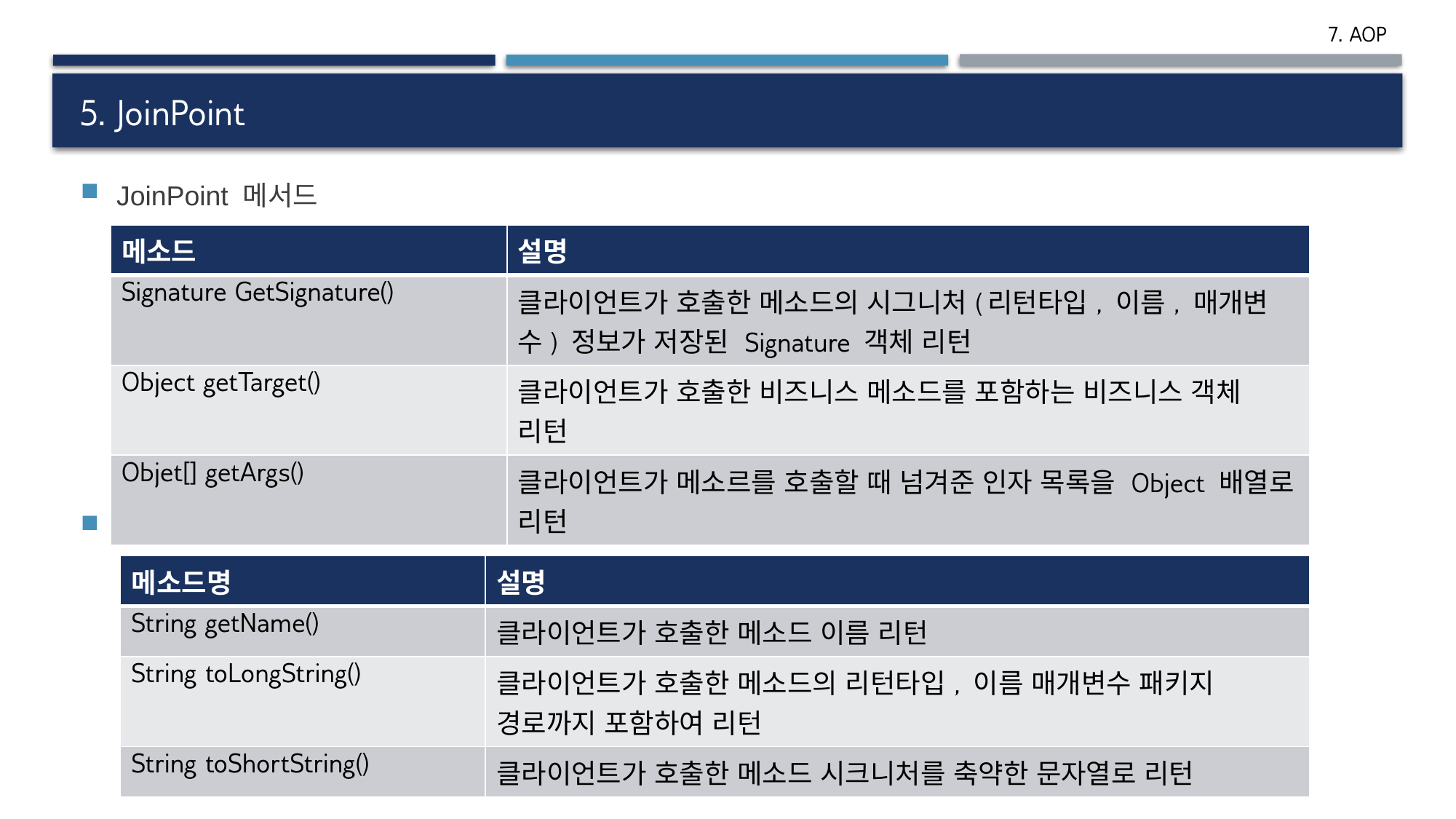

# 5. JoinPoint
JoinPoint 메서드

Signature 메서드

| 메소드 | 설명 |
| --- | --- |
| Signature GetSignature() | 클라이언트가 호출한 메소드의 시그니처(리턴타입, 이름, 매개변수) 정보가 저장된 Signature 객체 리턴 |
| Object getTarget() | 클라이언트가 호출한 비즈니스 메소드를 포함하는 비즈니스 객체 리턴 |
| Objet[] getArgs() | 클라이언트가 메소르를 호출할 때 넘겨준 인자 목록을 Object 배열로 리턴 |
| 메소드명 | 설명 |
| --- | --- |
| String getName() | 클라이언트가 호출한 메소드 이름 리턴 |
| String toLongString() | 클라이언트가 호출한 메소드의 리턴타입, 이름 매개변수 패키지 경로까지 포함하여 리턴 |
| String toShortString() | 클라이언트가 호출한 메소드 시크니처를 축약한 문자열로 리턴 |